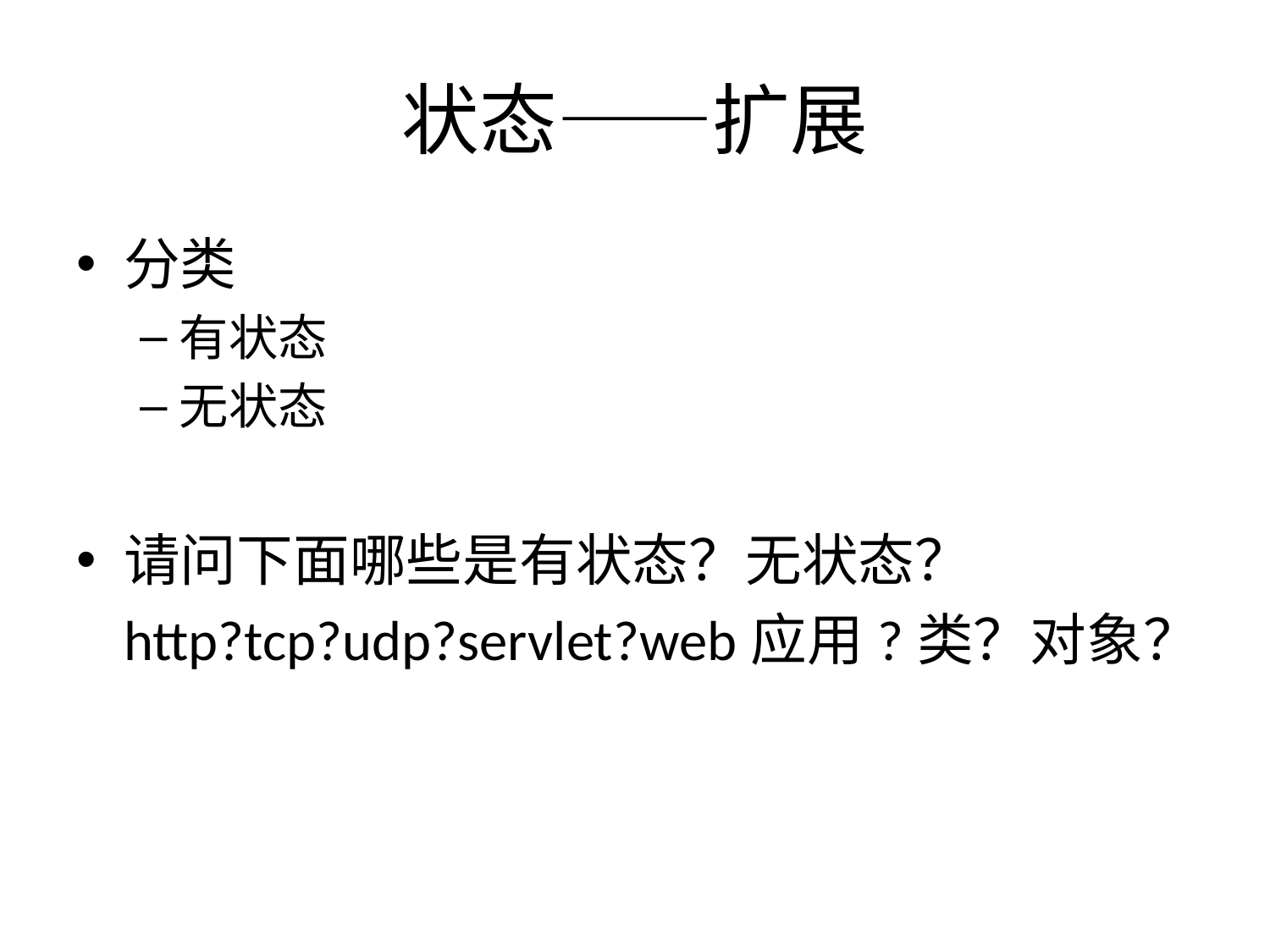

# 状态——扩展
分类
有状态
无状态

请问下面哪些是有状态？无状态？
	http?tcp?udp?servlet?web应用?类？对象？